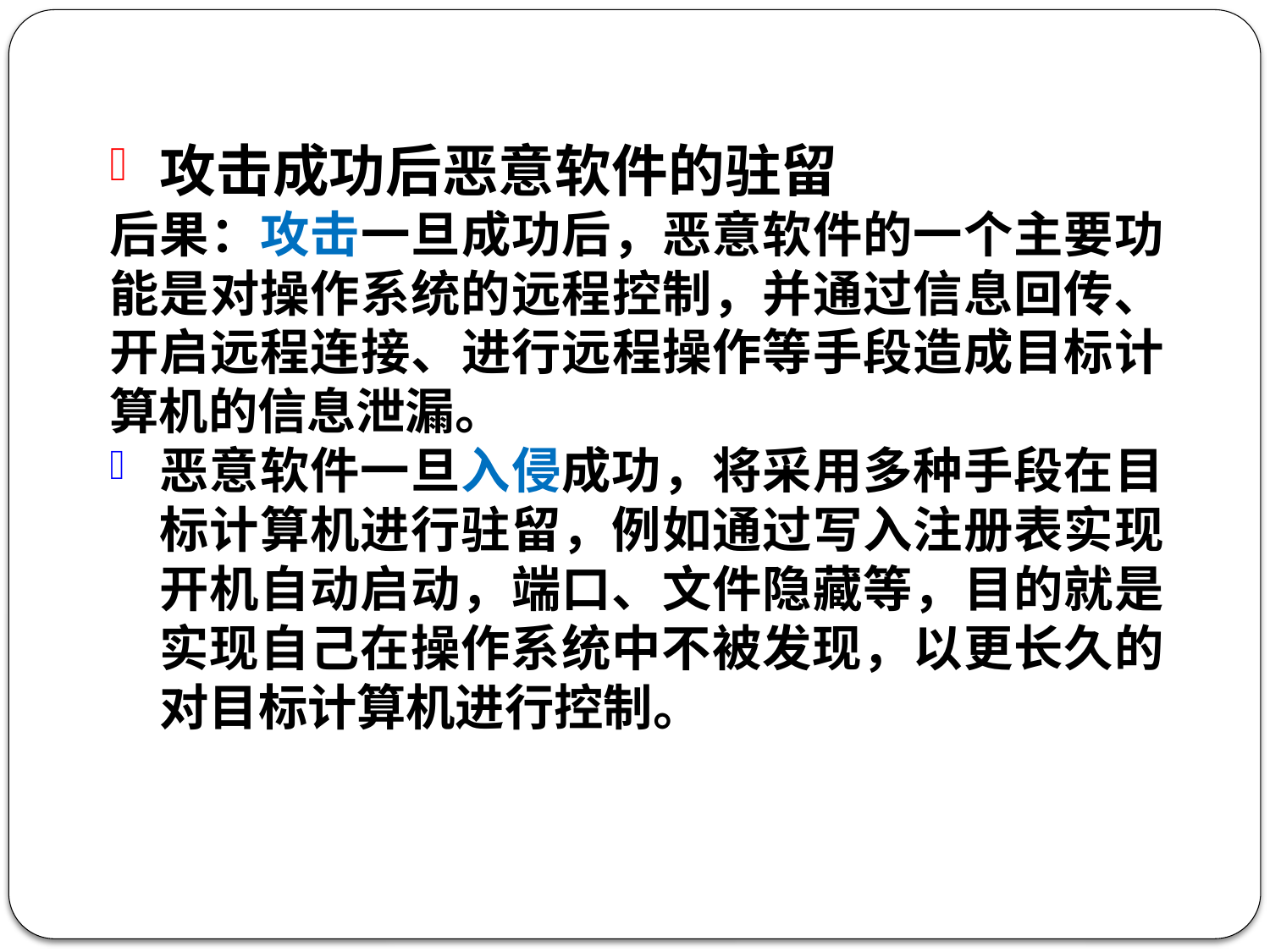

攻击成功后恶意软件的驻留
后果：攻击一旦成功后，恶意软件的一个主要功能是对操作系统的远程控制，并通过信息回传、开启远程连接、进行远程操作等手段造成目标计算机的信息泄漏。
恶意软件一旦入侵成功，将采用多种手段在目标计算机进行驻留，例如通过写入注册表实现开机自动启动，端口、文件隐藏等，目的就是实现自己在操作系统中不被发现，以更长久的对目标计算机进行控制。